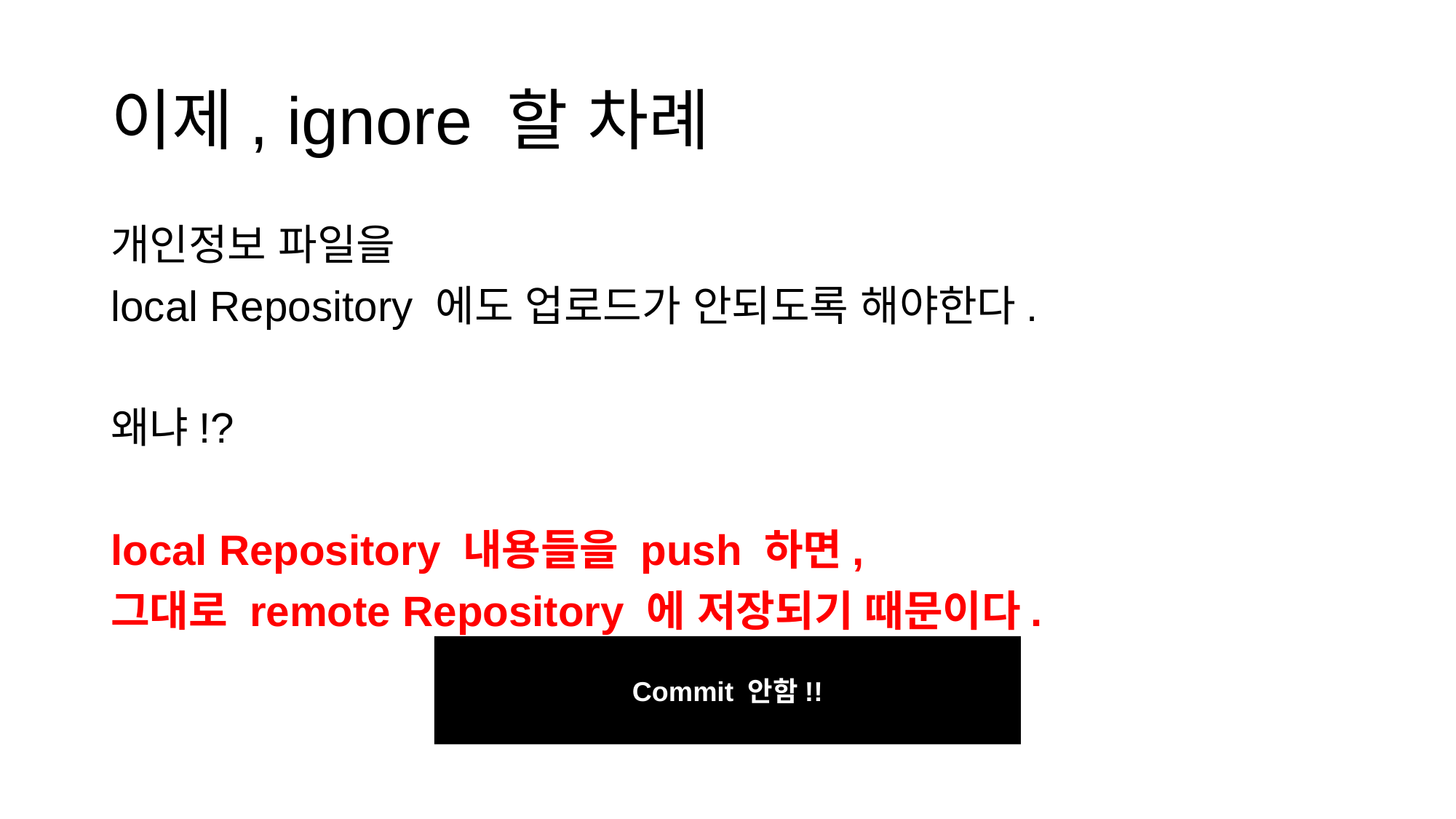

# 이제, ignore 할 차례
개인정보 파일을
local Repository 에도 업로드가 안되도록 해야한다.

왜냐!?

local Repository 내용들을 push 하면,
그대로 remote Repository 에 저장되기 때문이다.
Commit 안함!!